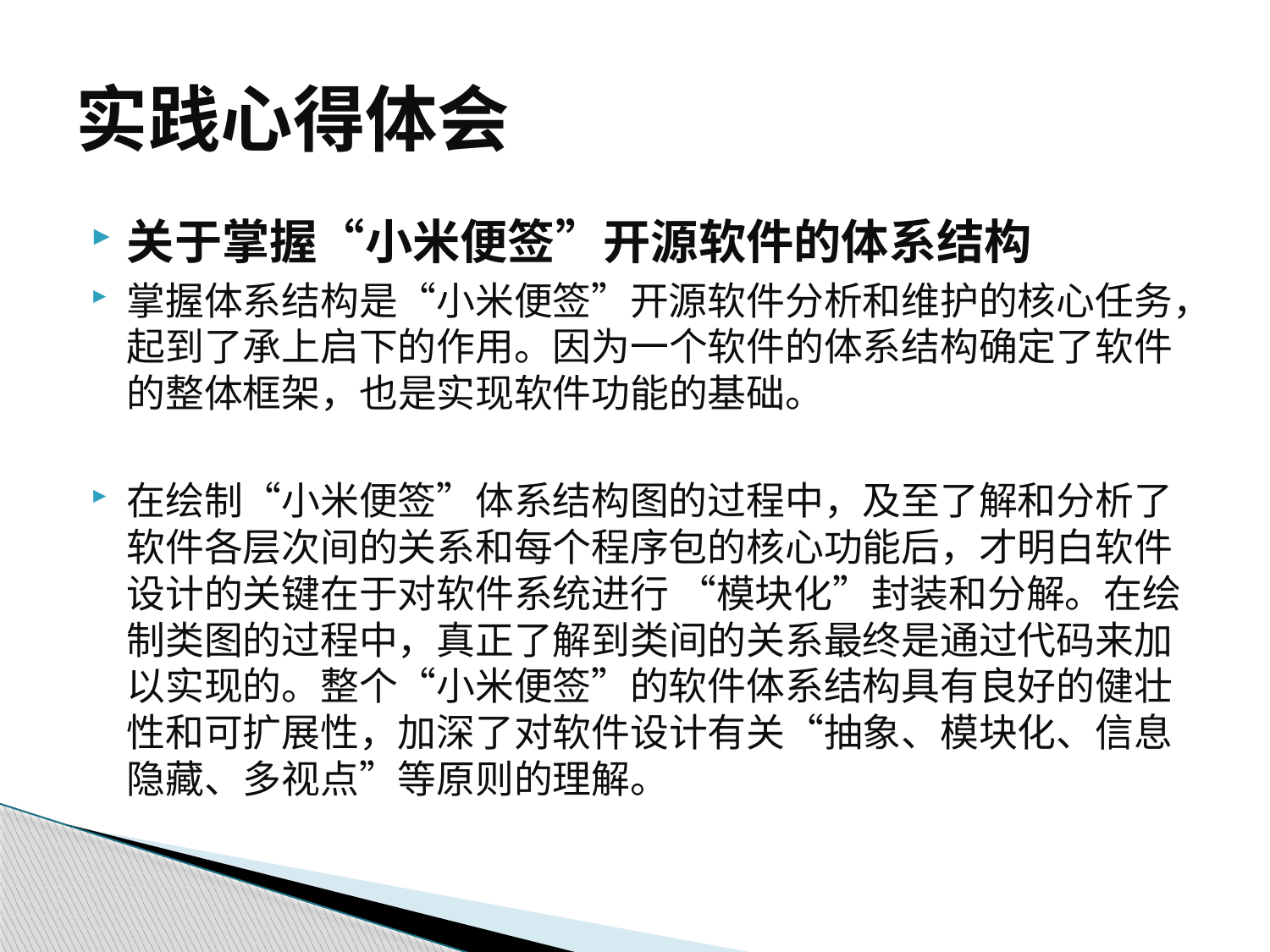

# 实践心得体会
关于掌握“小米便签”开源软件的体系结构
掌握体系结构是“小米便签”开源软件分析和维护的核心任务，起到了承上启下的作用。因为一个软件的体系结构确定了软件的整体框架，也是实现软件功能的基础。

在绘制“小米便签”体系结构图的过程中，及至了解和分析了软件各层次间的关系和每个程序包的核心功能后，才明白软件设计的关键在于对软件系统进行 “模块化”封装和分解。在绘制类图的过程中，真正了解到类间的关系最终是通过代码来加以实现的。整个“小米便签”的软件体系结构具有良好的健壮性和可扩展性，加深了对软件设计有关“抽象、模块化、信息隐藏、多视点”等原则的理解。